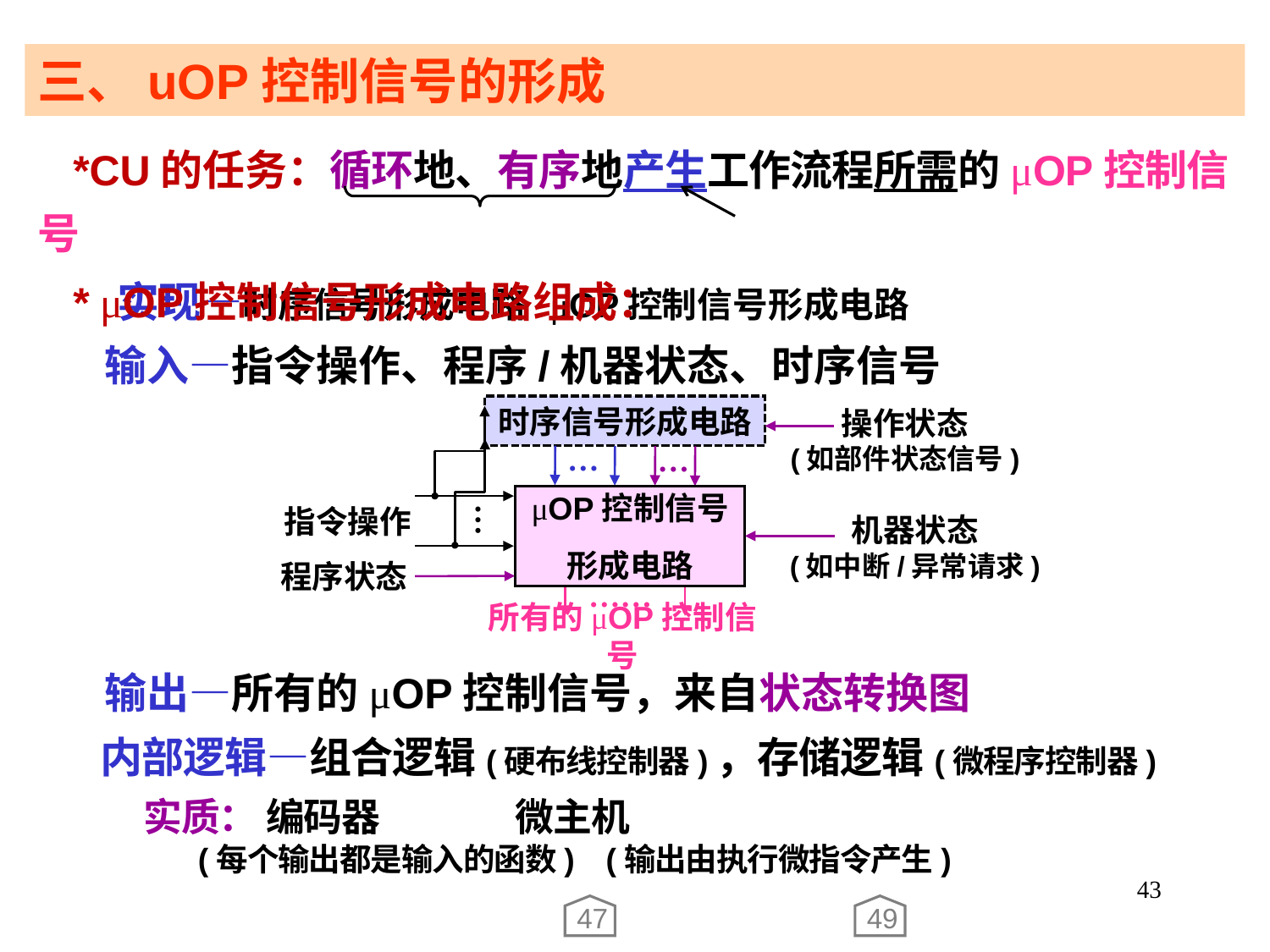

三、uOP控制信号的形成
   *CU的任务：循环地、有序地产生工作流程所需的μOP控制信号
        实现—时序信号形成电路  μOP控制信号形成电路

   * μOP控制信号形成电路组成：
      输入—指令操作、程序/机器状态、时序信号

      输出—所有的μOP控制信号，来自状态转换图
操作状态
(如部件状态信号)
时序信号形成电路
…
…
μOP控制信号
形成电路
指令操作
…
机器状态
(如中断/异常请求)
程序状态
……
所有的μOP控制信号
      内部逻辑—组合逻辑(硬布线控制器)，存储逻辑(微程序控制器)
            实质： 编码器                 微主机
                    (每个输出都是输入的函数)    (输出由执行微指令产生)
43

47

49